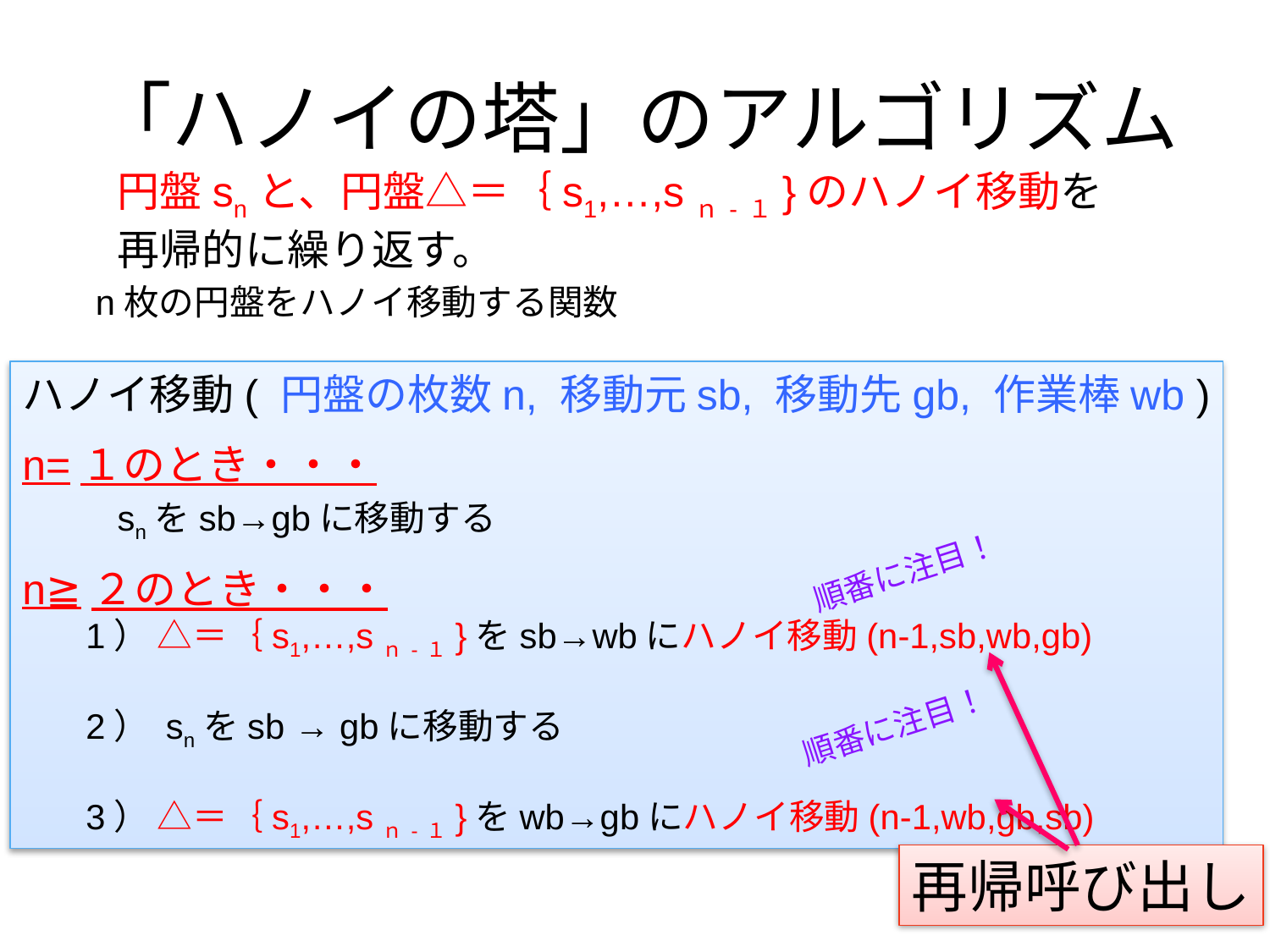

# 「ハノイの塔」のアルゴリズム
円盤snと、円盤△＝｛s1,…,sｎ-１}のハノイ移動を
再帰的に繰り返す。
n枚の円盤をハノイ移動する関数
ハノイ移動( 円盤の枚数n, 移動元sb, 移動先gb, 作業棒wb )

n=１のとき・・・
　　snをsb→gbに移動する

n≧２のとき・・・
1） △＝｛s1,…,sｎ-１}をsb→wbにハノイ移動(n-1,sb,wb,gb)

2） snをsb → gbに移動する

3） △＝｛s1,…,sｎ-１}をwb→gbにハノイ移動(n-1,wb,gb,sb)
順番に注目！
順番に注目！
再帰呼び出し